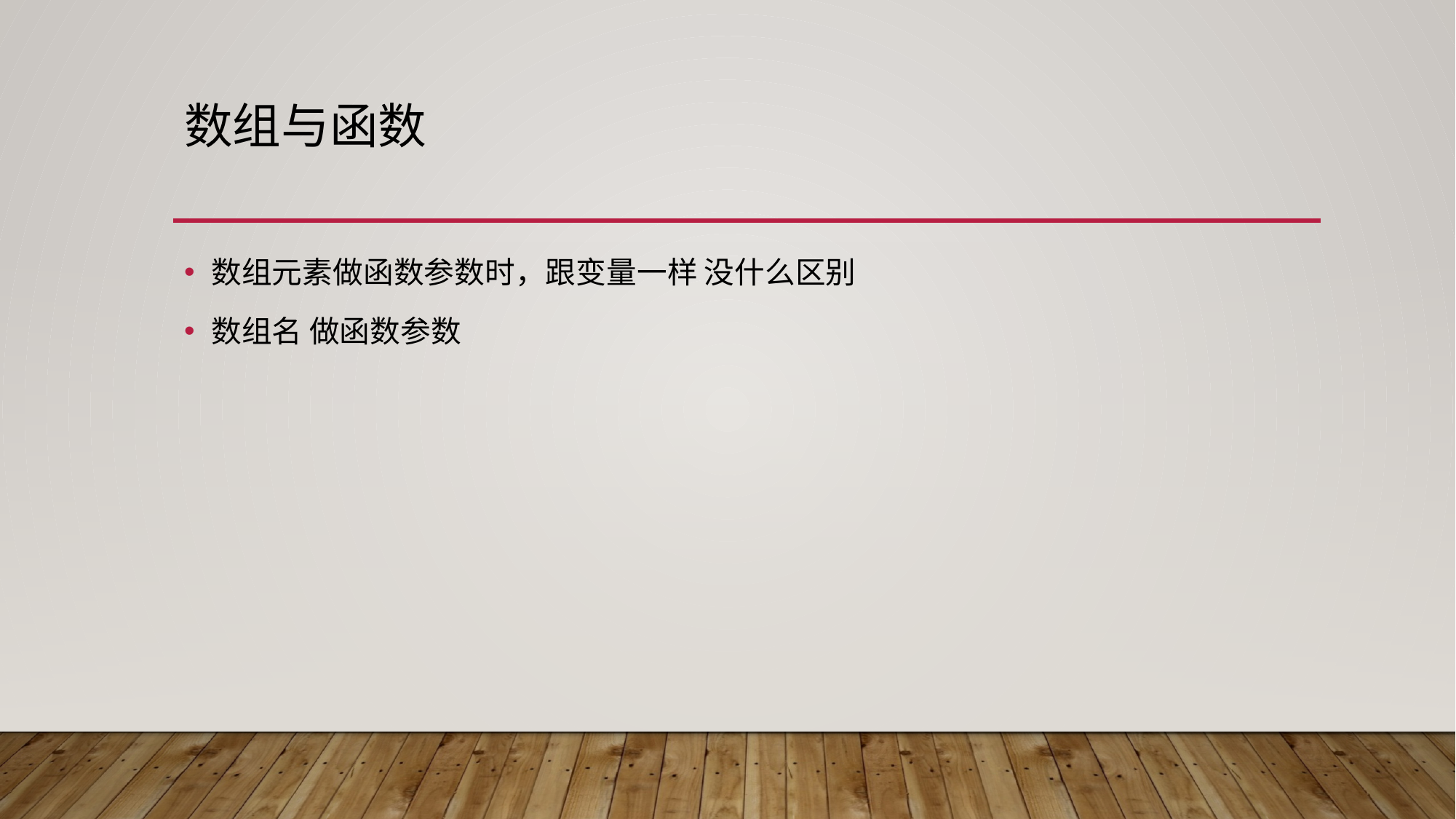

# 数组与函数
数组元素做函数参数时，跟变量一样 没什么区别
数组名 做函数参数